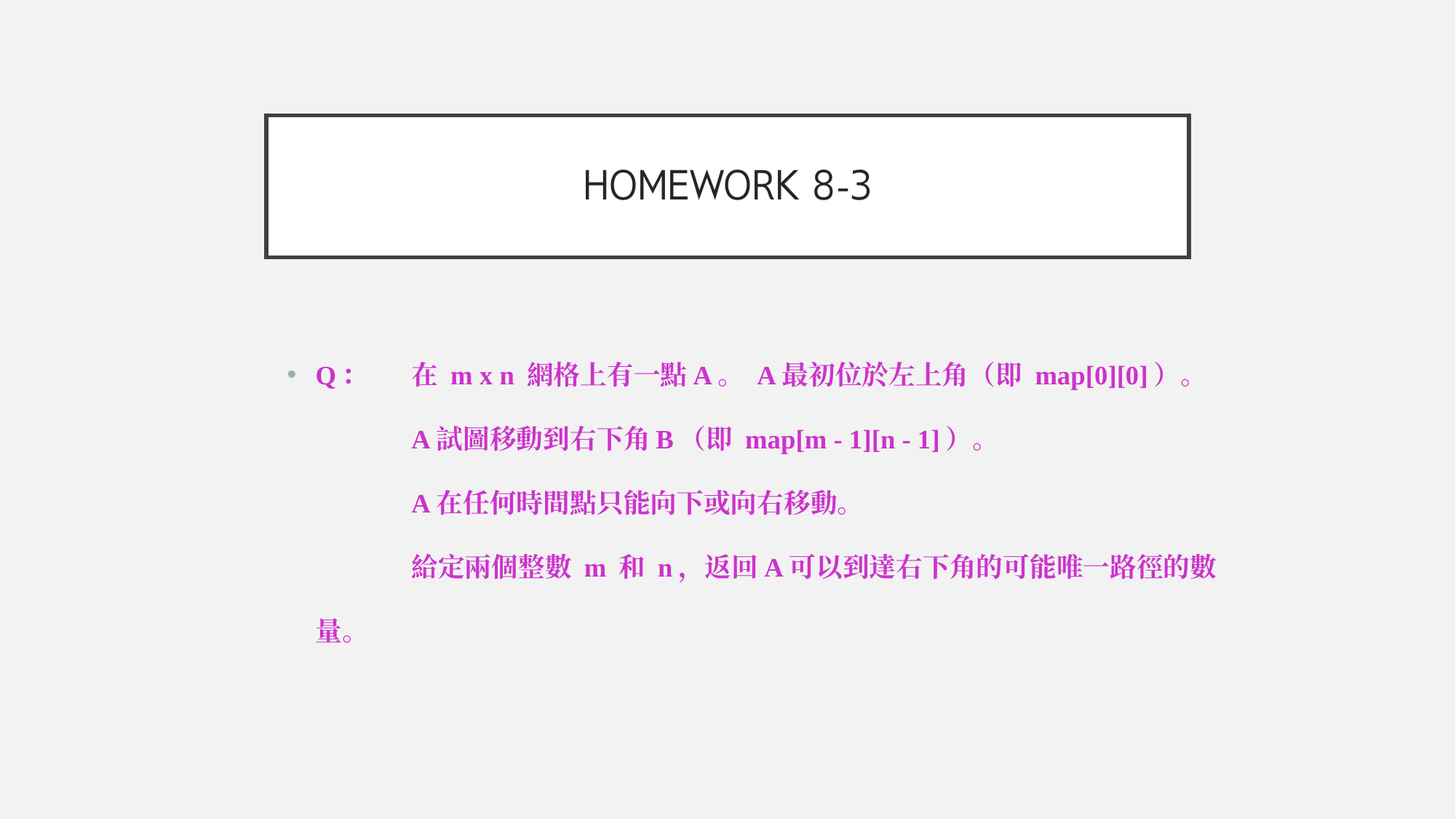

# HOMEWORK 8-3
Q：	在 m x n 網格上有一點A。 A最初位於左上角（即 map[0][0]）。
	A試圖移動到右下角B（即 map[m - 1][n - 1]）。
	A在任何時間點只能向下或向右移動。
	給定兩個整數 m 和 n，返回A可以到達右下角的可能唯一路徑的數量。